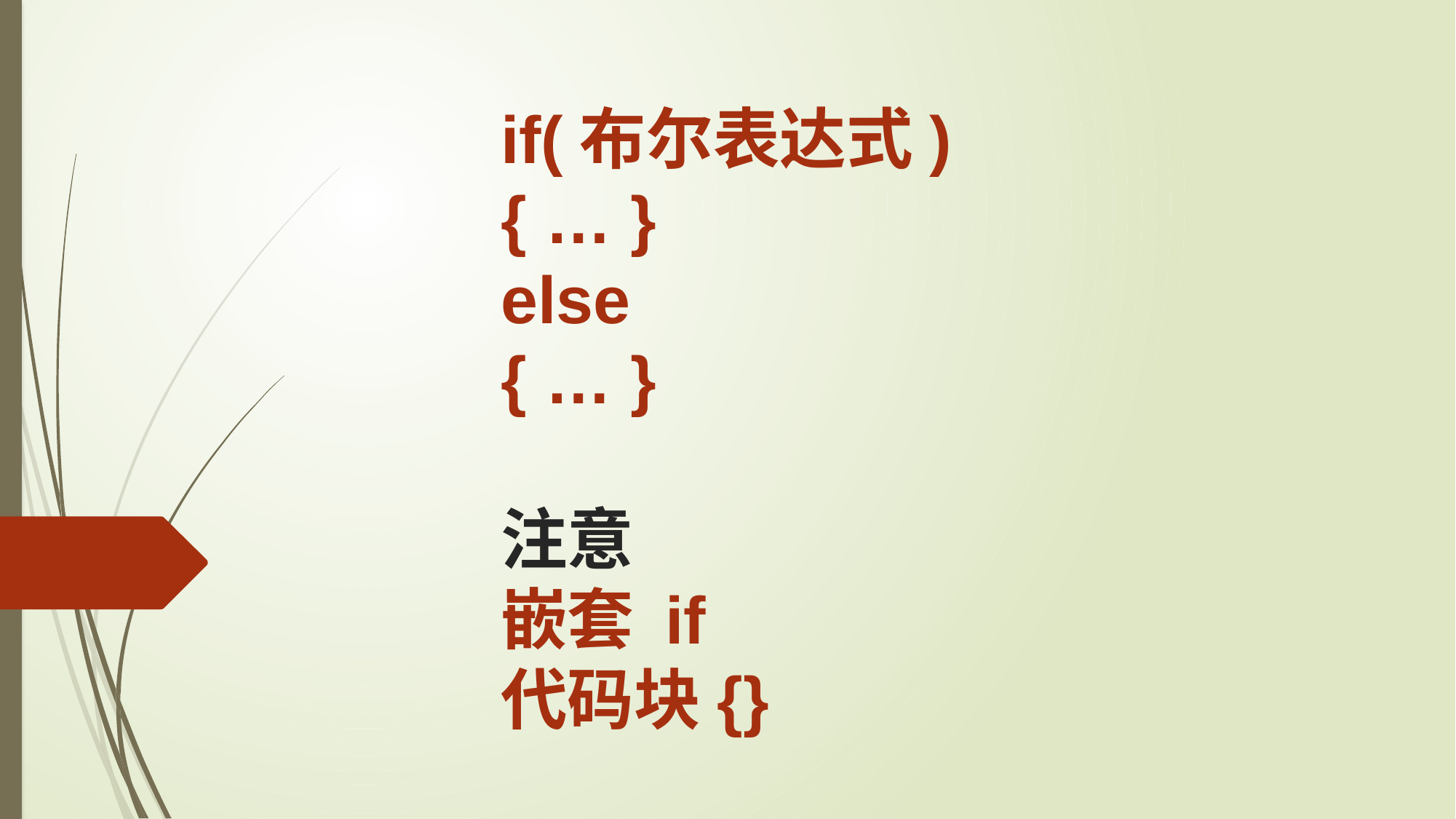

if(布尔表达式)
{ … }
else
{ … }

注意
嵌套 if
代码块{}